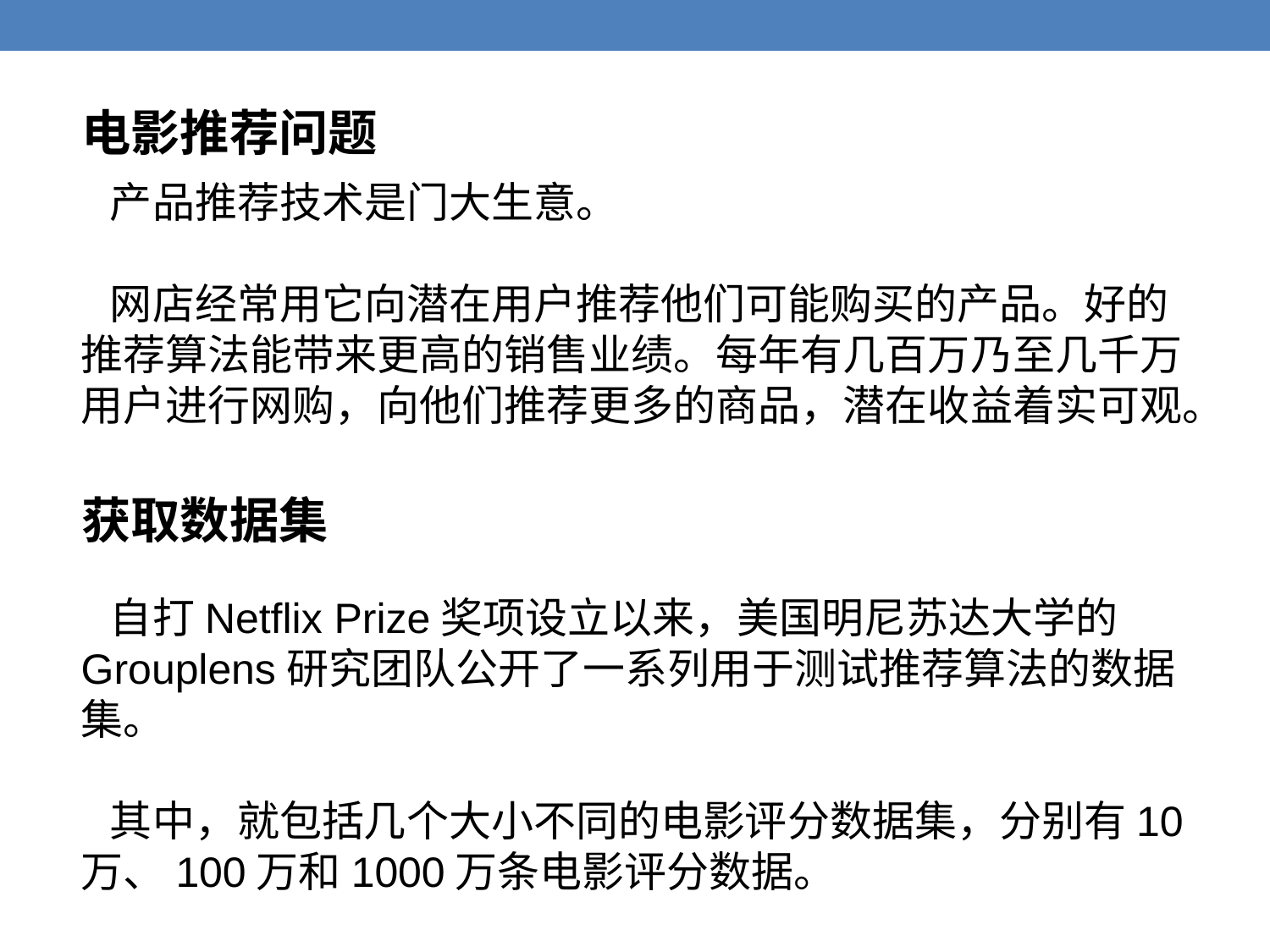

电影推荐问题
  产品推荐技术是门大生意。

  网店经常用它向潜在用户推荐他们可能购买的产品。好的推荐算法能带来更高的销售业绩。每年有几百万乃至几千万用户进行网购，向他们推荐更多的商品，潜在收益着实可观。
获取数据集
  自打Netflix Prize奖项设立以来，美国明尼苏达大学的Grouplens研究团队公开了一系列用于测试推荐算法的数据集。

  其中，就包括几个大小不同的电影评分数据集，分别有10万、100万和1000万条电影评分数据。